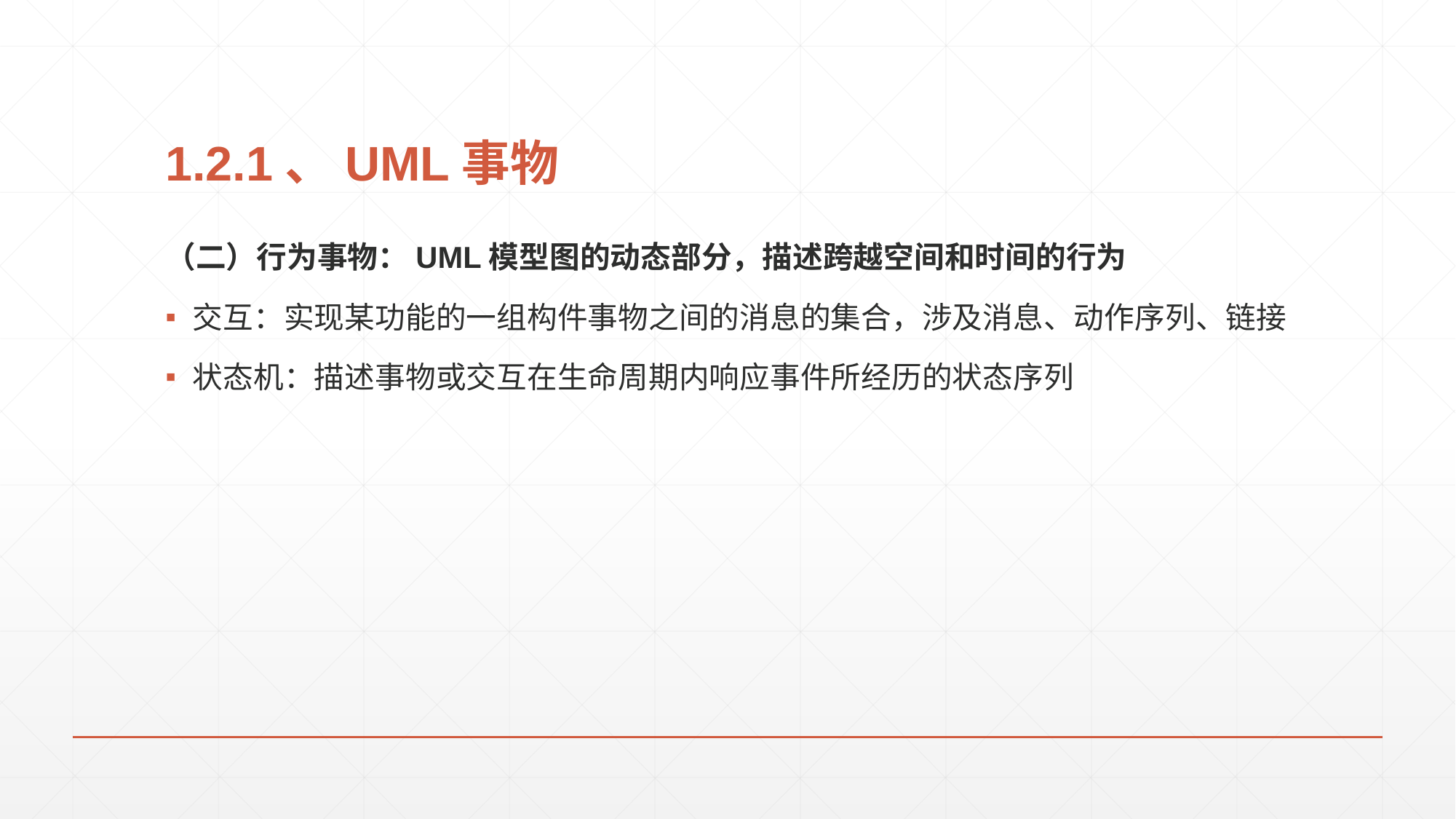

# 1.2.1、UML事物
（二）行为事物：UML模型图的动态部分，描述跨越空间和时间的行为
交互：实现某功能的一组构件事物之间的消息的集合，涉及消息、动作序列、链接
状态机：描述事物或交互在生命周期内响应事件所经历的状态序列